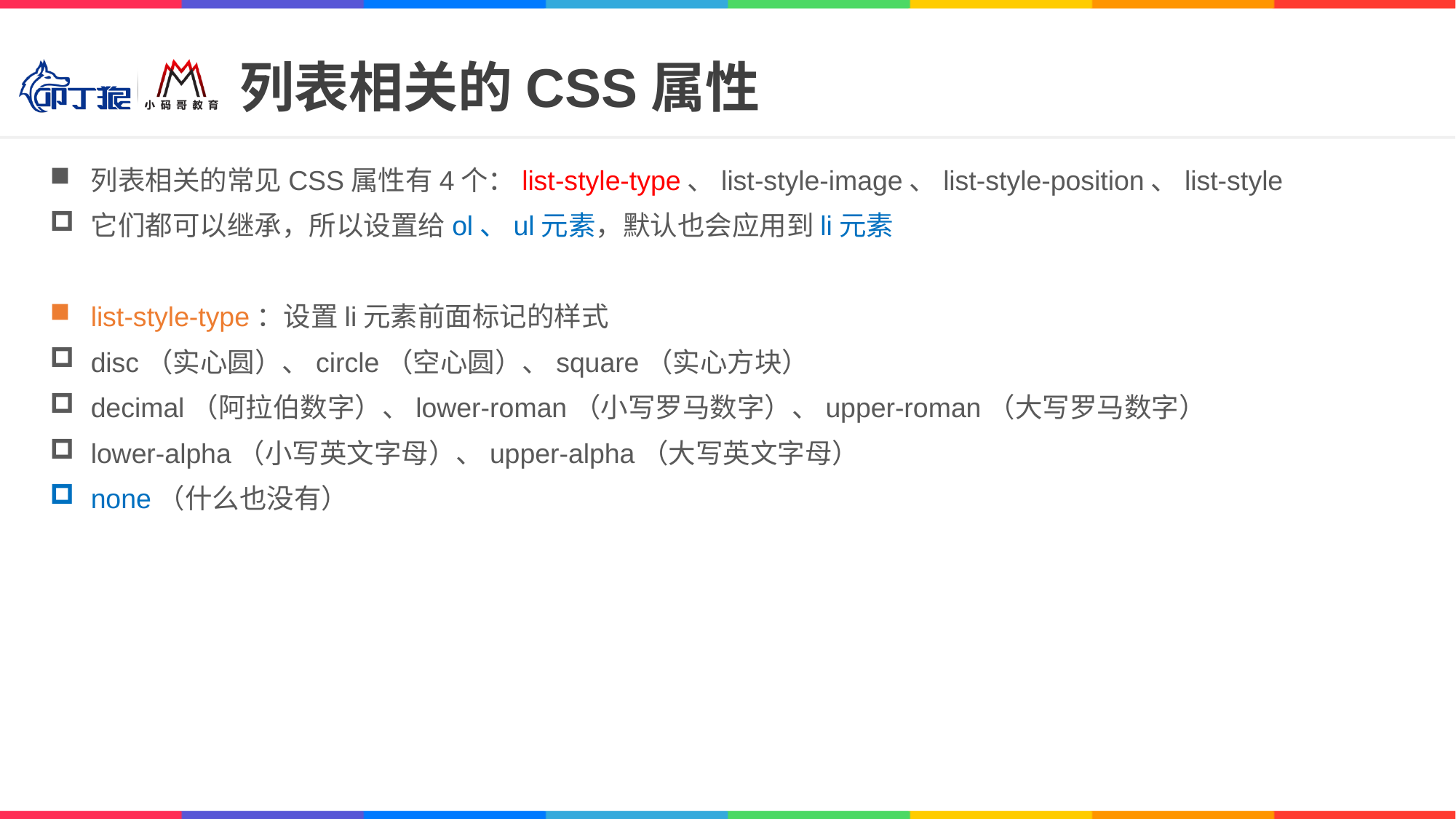

# 列表相关的CSS属性
列表相关的常见CSS属性有4个：list-style-type、list-style-image、list-style-position、list-style
它们都可以继承，所以设置给ol、ul元素，默认也会应用到li元素

list-style-type：设置li元素前面标记的样式
disc（实心圆）、circle（空心圆）、square（实心方块）
decimal（阿拉伯数字）、lower-roman（小写罗马数字）、upper-roman（大写罗马数字）
lower-alpha（小写英文字母）、upper-alpha（大写英文字母）
none（什么也没有）